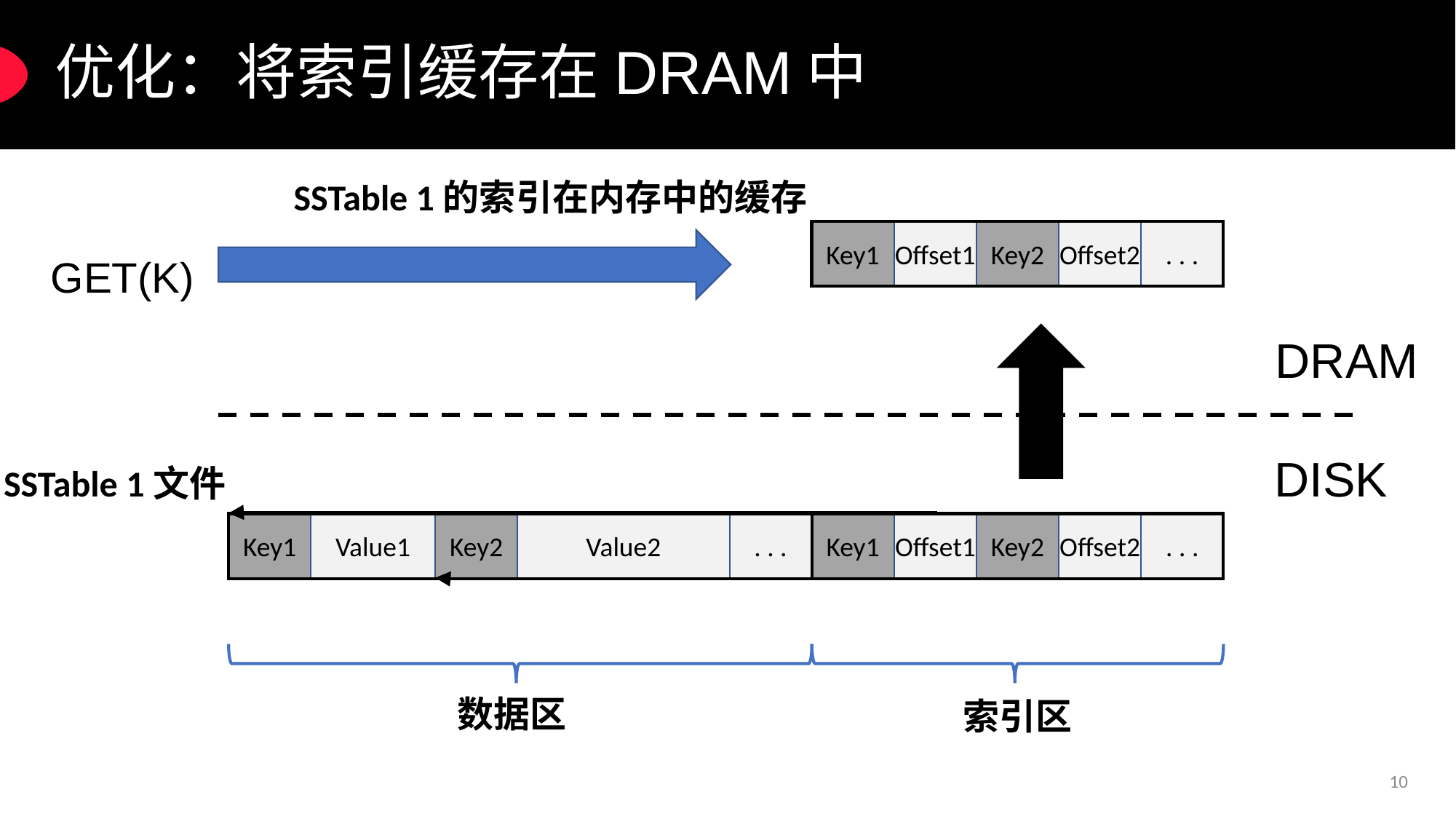

# 优化：将索引缓存在DRAM中
SSTable 1的索引在内存中的缓存
Key1
Offset1
Key2
Offset2
. . .

GET(K)

DRAM

DISK
SSTable 1文件

Key1
Value1
Key2
Value2
. . .
Key1
Offset1
Key2
Offset2
. . .

数据区
索引区
10